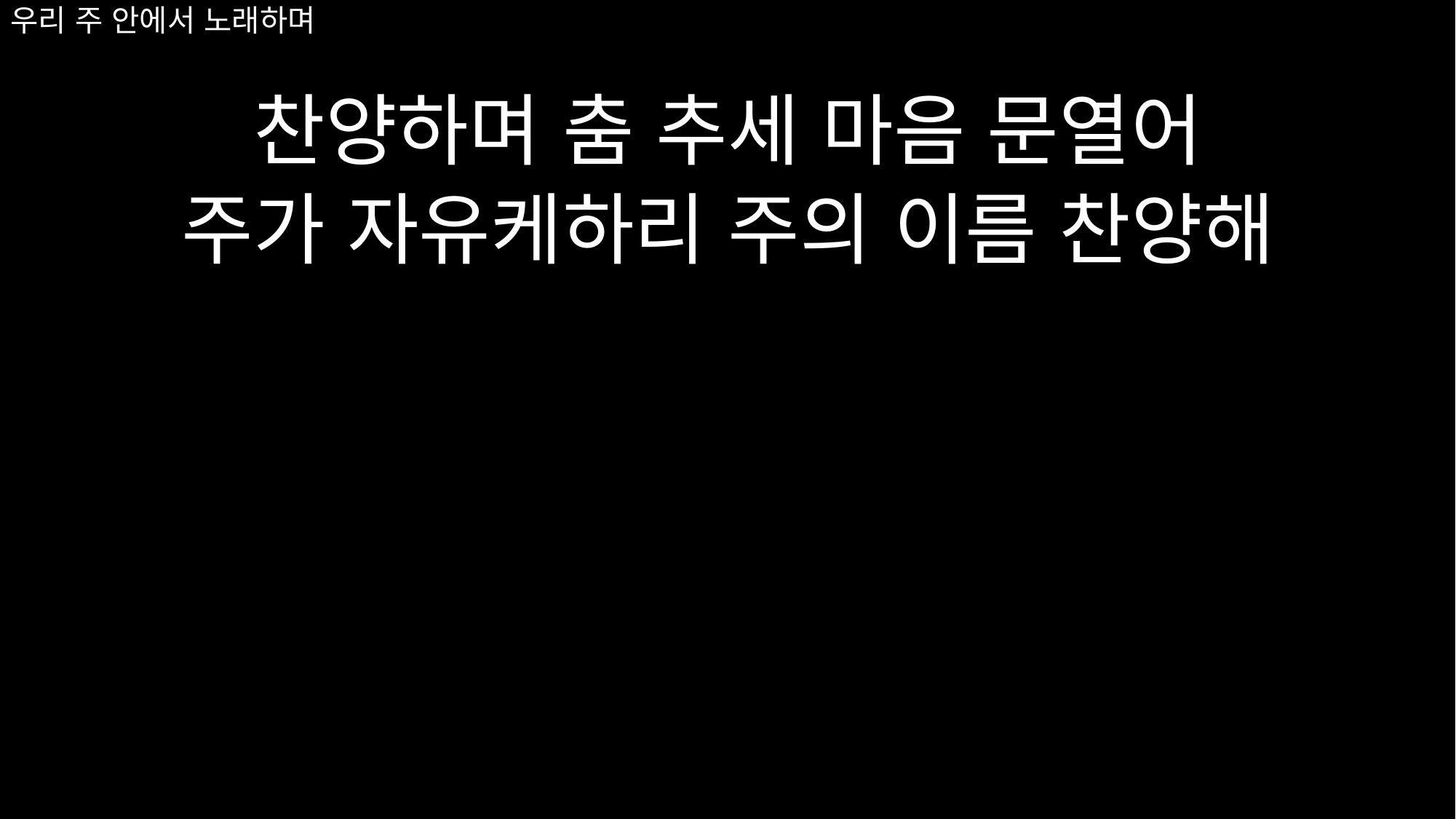

찬양하며 춤 추세 마음 문열어
주가 자유케하리 주의 이름 찬양해

# 우리 주 안에서 노래하며